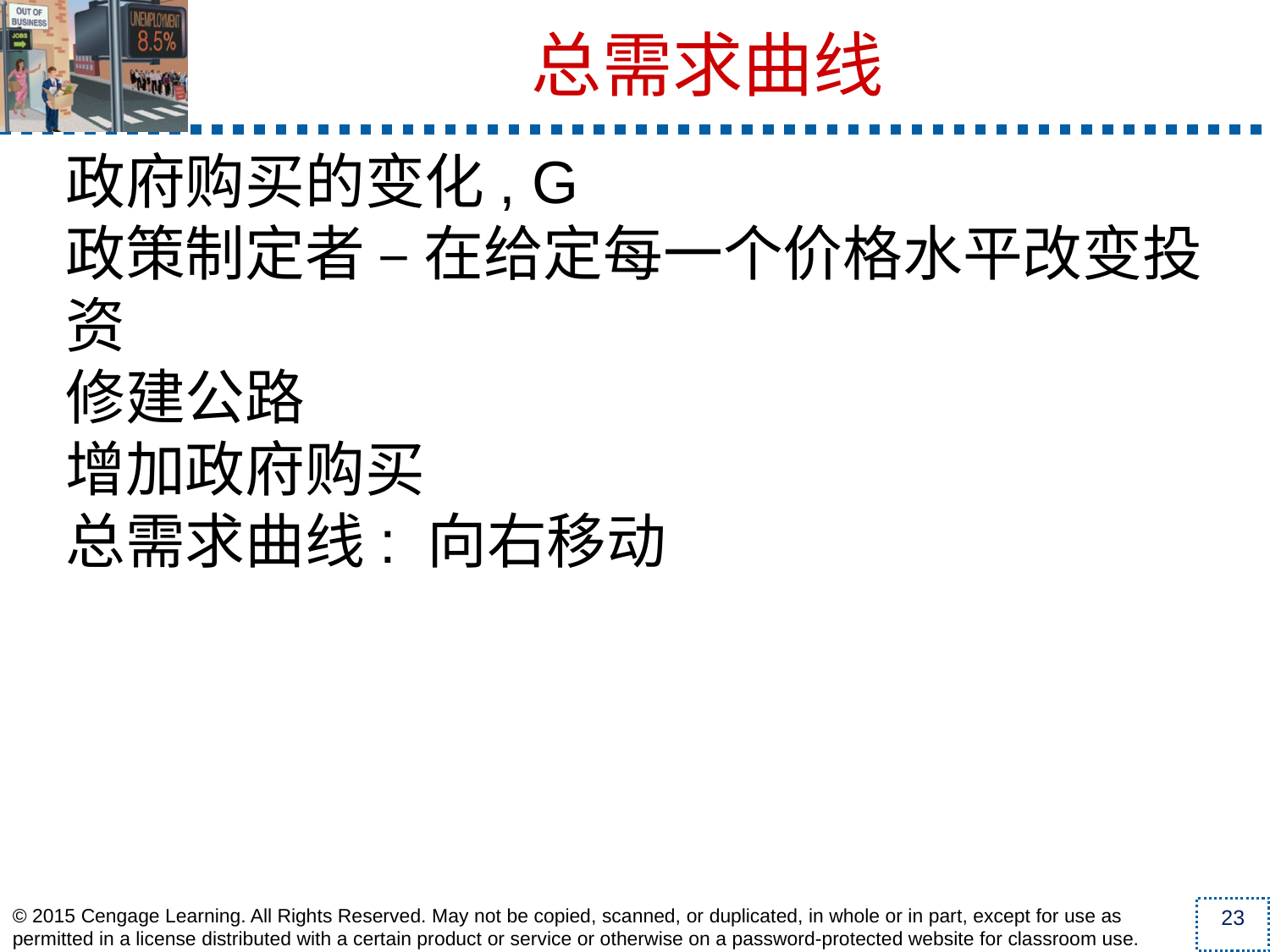

总需求曲线
政府购买的变化, G
政策制定者 – 在给定每一个价格水平改变投资
修建公路
增加政府购买
总需求曲线: 向右移动

23
© 2015 Cengage Learning. All Rights Reserved. May not be copied, scanned, or duplicated, in whole or in part, except for use as permitted in a license distributed with a certain product or service or otherwise on a password-protected website for classroom use.